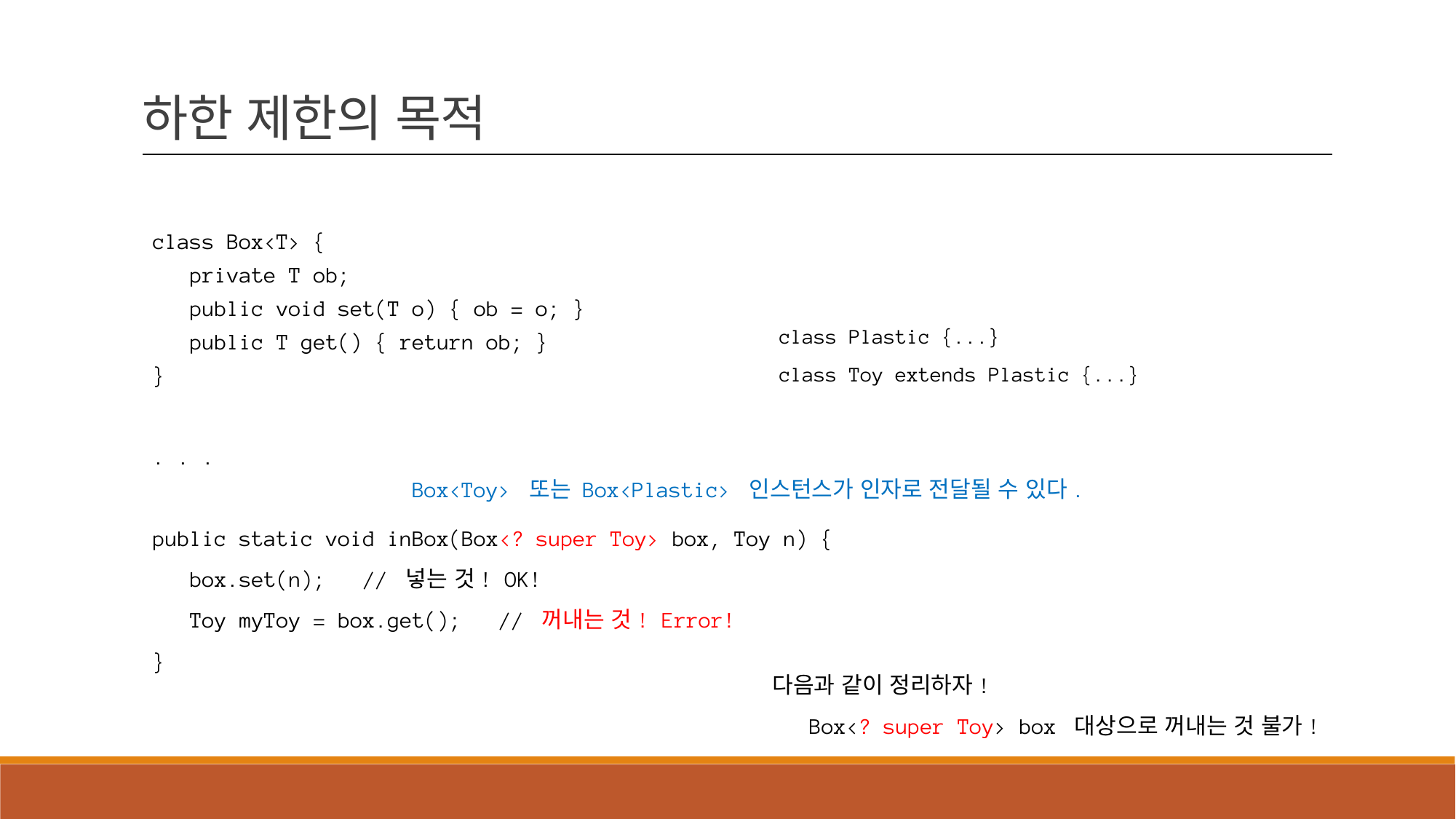

하한 제한의 목적
class Box<T> {
   private T ob;
   public void set(T o) { ob = o; }
   public T get() { return ob; }
}

. . .

public static void inBox(Box<? super Toy> box, Toy n) {
   box.set(n);   // 넣는 것! OK!
   Toy myToy = box.get();   // 꺼내는 것! Error!
}
class Plastic {...}
class Toy extends Plastic {...}
Box<Toy> 또는 Box<Plastic> 인스턴스가 인자로 전달될 수 있다.
다음과 같이 정리하자!
   Box<? super Toy> box 대상으로 꺼내는 것 불가!